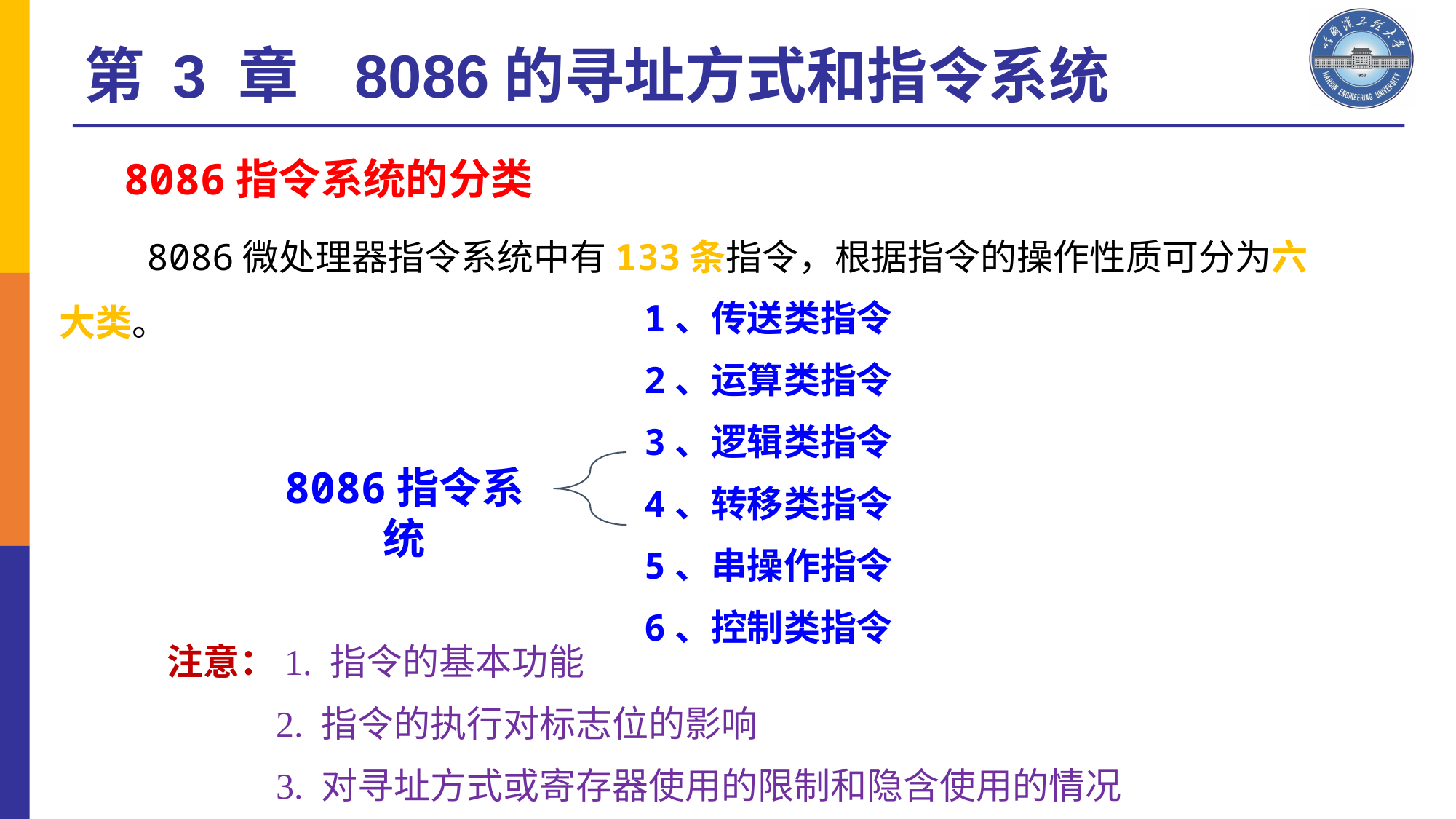

第 3 章   8086的寻址方式和指令系统
8086指令系统的分类
    8086微处理器指令系统中有133条指令，根据指令的操作性质可分为六大类。
1、传送类指令
2、运算类指令
3、逻辑类指令
4、转移类指令
5、串操作指令
6、控制类指令

8086指令系统
注意：1. 指令的基本功能
            2. 指令的执行对标志位的影响
            3. 对寻址方式或寄存器使用的限制和隐含使用的情况